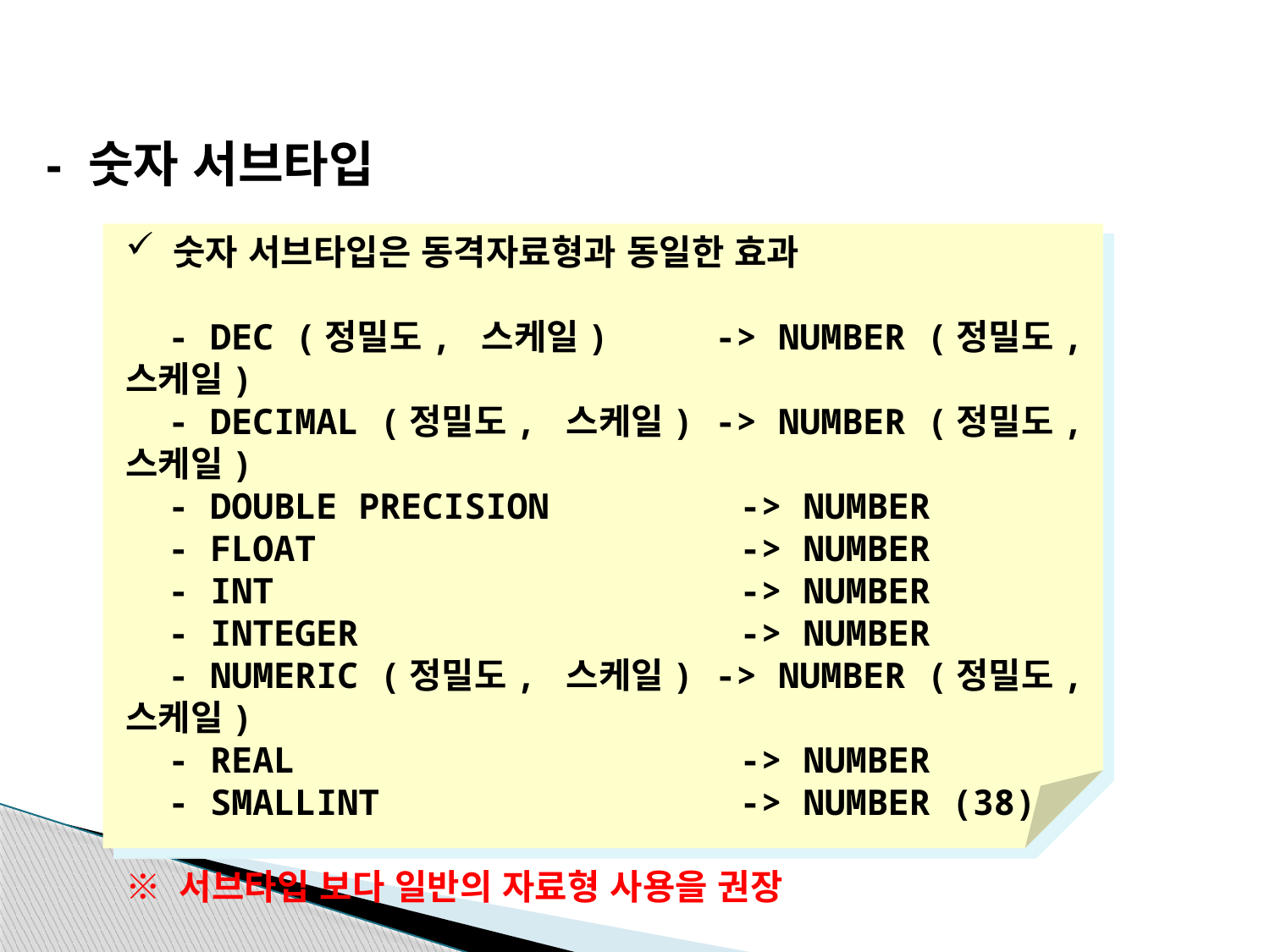

- 숫자 서브타입
숫자 서브타입은 동격자료형과 동일한 효과

  - DEC (정밀도, 스케일)     -> NUMBER (정밀도, 스케일)
  - DECIMAL (정밀도, 스케일) -> NUMBER (정밀도, 스케일)
  - DOUBLE PRECISION         -> NUMBER
  - FLOAT                    -> NUMBER
  - INT                      -> NUMBER
  - INTEGER                  -> NUMBER
  - NUMERIC (정밀도, 스케일) -> NUMBER (정밀도, 스케일)
  - REAL                     -> NUMBER
  - SMALLINT                 -> NUMBER (38)

※ 서브타입 보다 일반의 자료형 사용을 권장